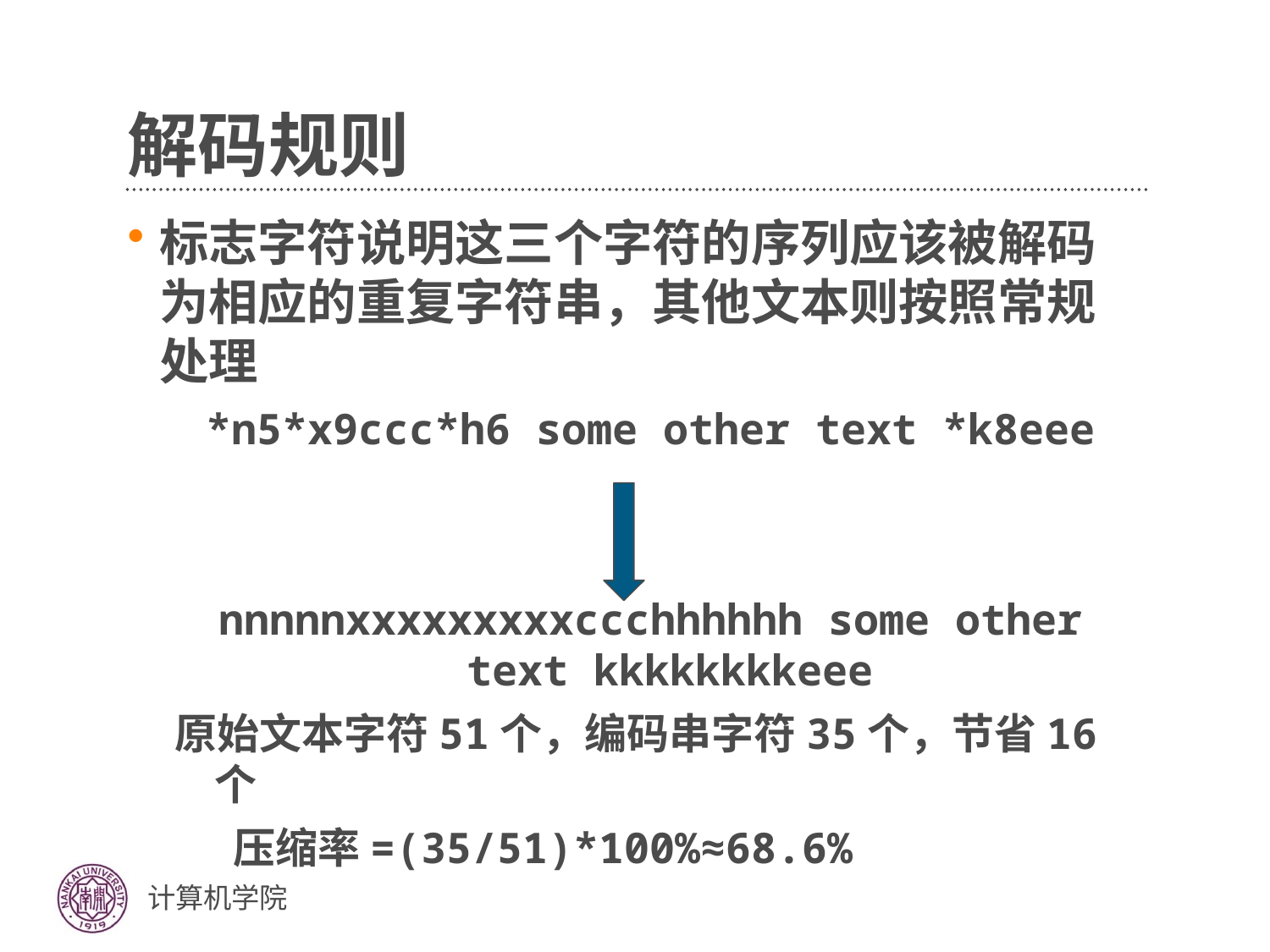

# 解码规则
标志字符说明这三个字符的序列应该被解码为相应的重复字符串，其他文本则按照常规处理
*n5*x9ccc*h6 some other text *k8eee

nnnnnxxxxxxxxxccchhhhhh some other text kkkkkkkkeee
原始文本字符51个，编码串字符35个，节省16个
     压缩率=(35/51)*100%≈68.6%

第51页